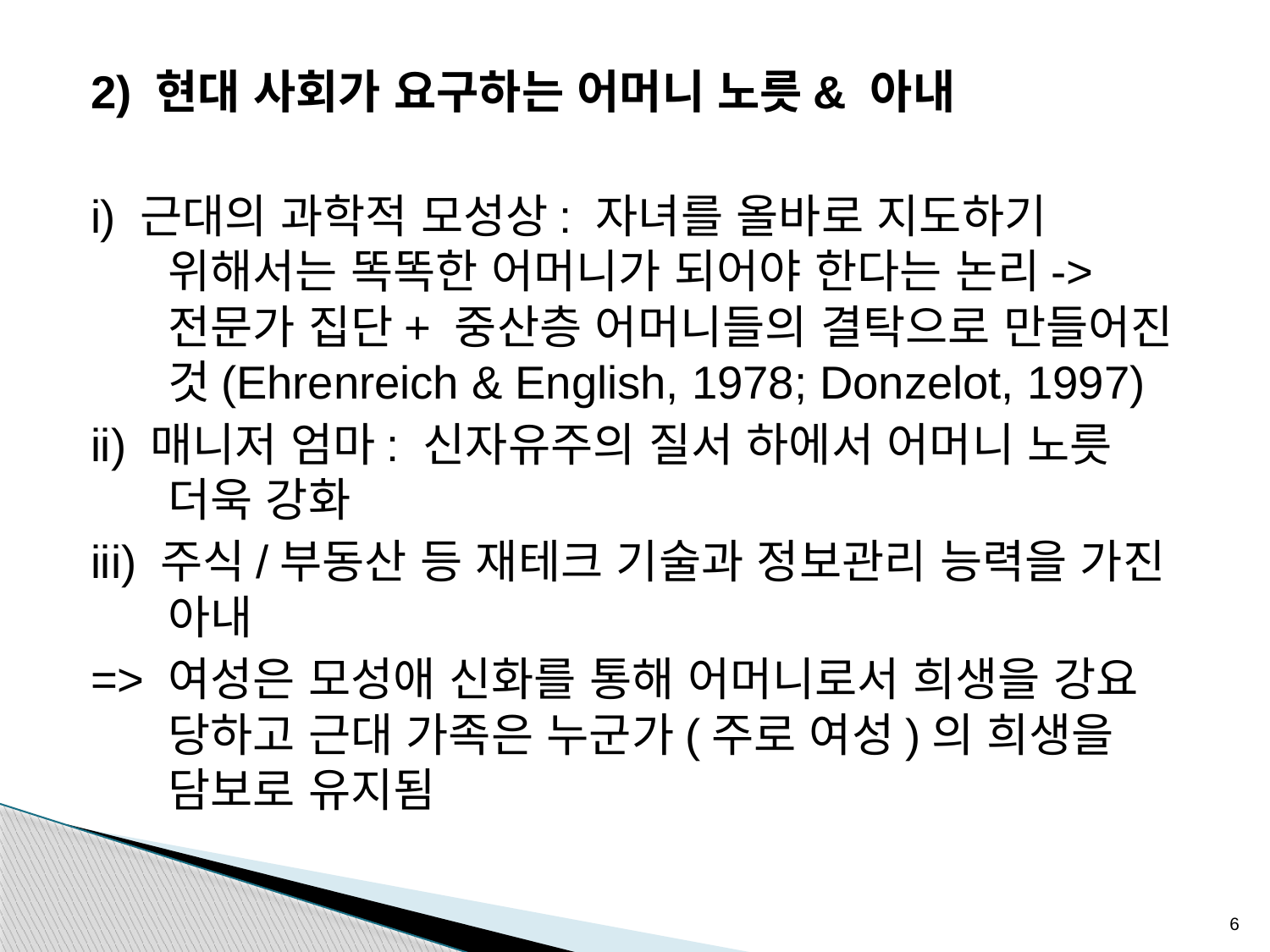

2) 현대 사회가 요구하는 어머니 노릇& 아내

i) 근대의 과학적 모성상: 자녀를 올바로 지도하기 위해서는 똑똑한 어머니가 되어야 한다는 논리-> 전문가 집단+ 중산층 어머니들의 결탁으로 만들어진 것(Ehrenreich & English, 1978; Donzelot, 1997)
ii) 매니저 엄마: 신자유주의 질서 하에서 어머니 노릇 더욱 강화
iii) 주식/부동산 등 재테크 기술과 정보관리 능력을 가진 아내
=> 여성은 모성애 신화를 통해 어머니로서 희생을 강요 당하고 근대 가족은 누군가(주로 여성)의 희생을 담보로 유지됨

6